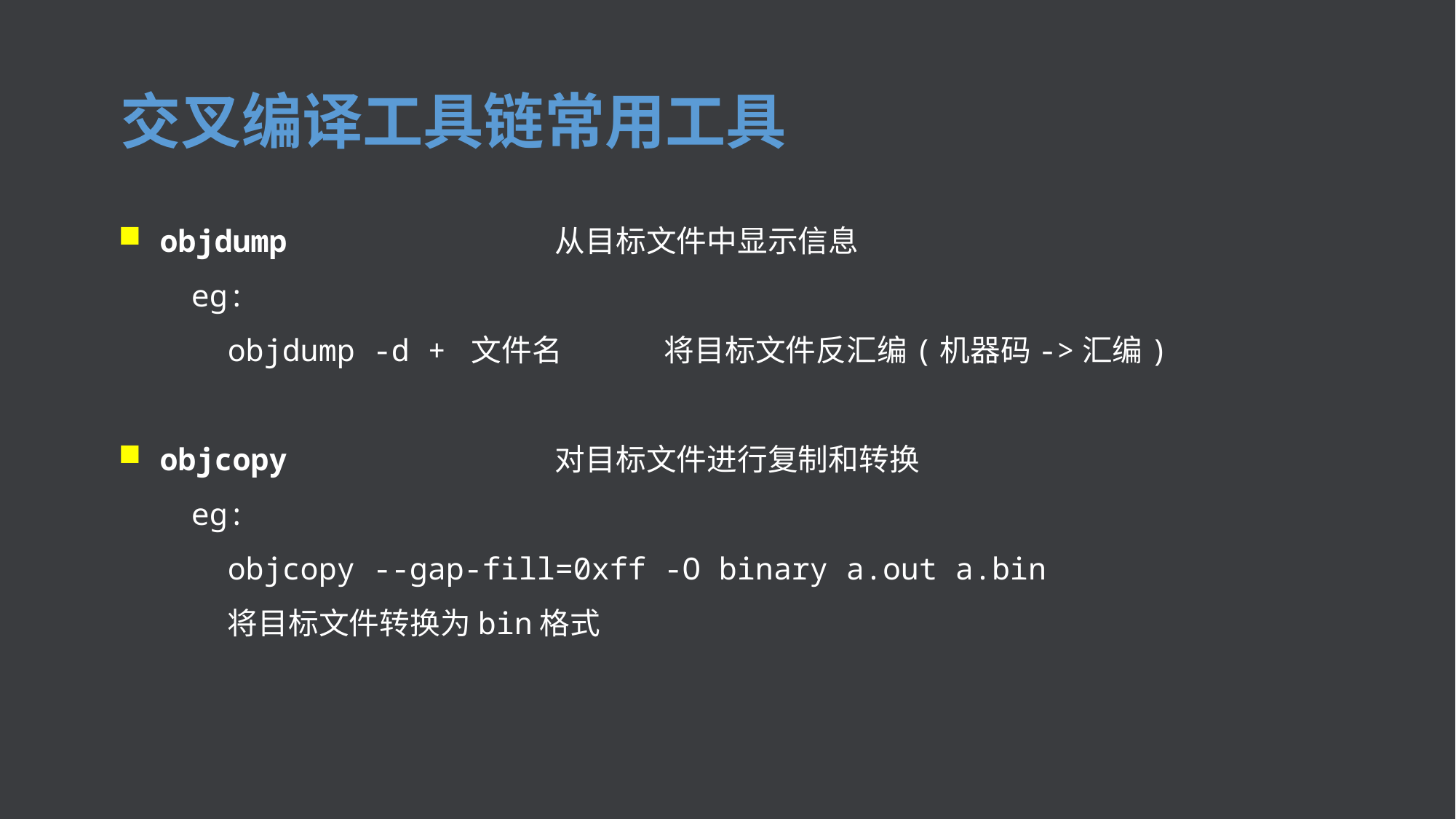

交叉编译工具链常用工具

 objdump			从目标文件中显示信息
    eg:
    	objdump -d + 文件名	将目标文件反汇编(机器码->汇编)

 objcopy			对目标文件进行复制和转换
    eg:
    	objcopy --gap-fill=0xff -O binary a.out a.bin
	将目标文件转换为bin格式